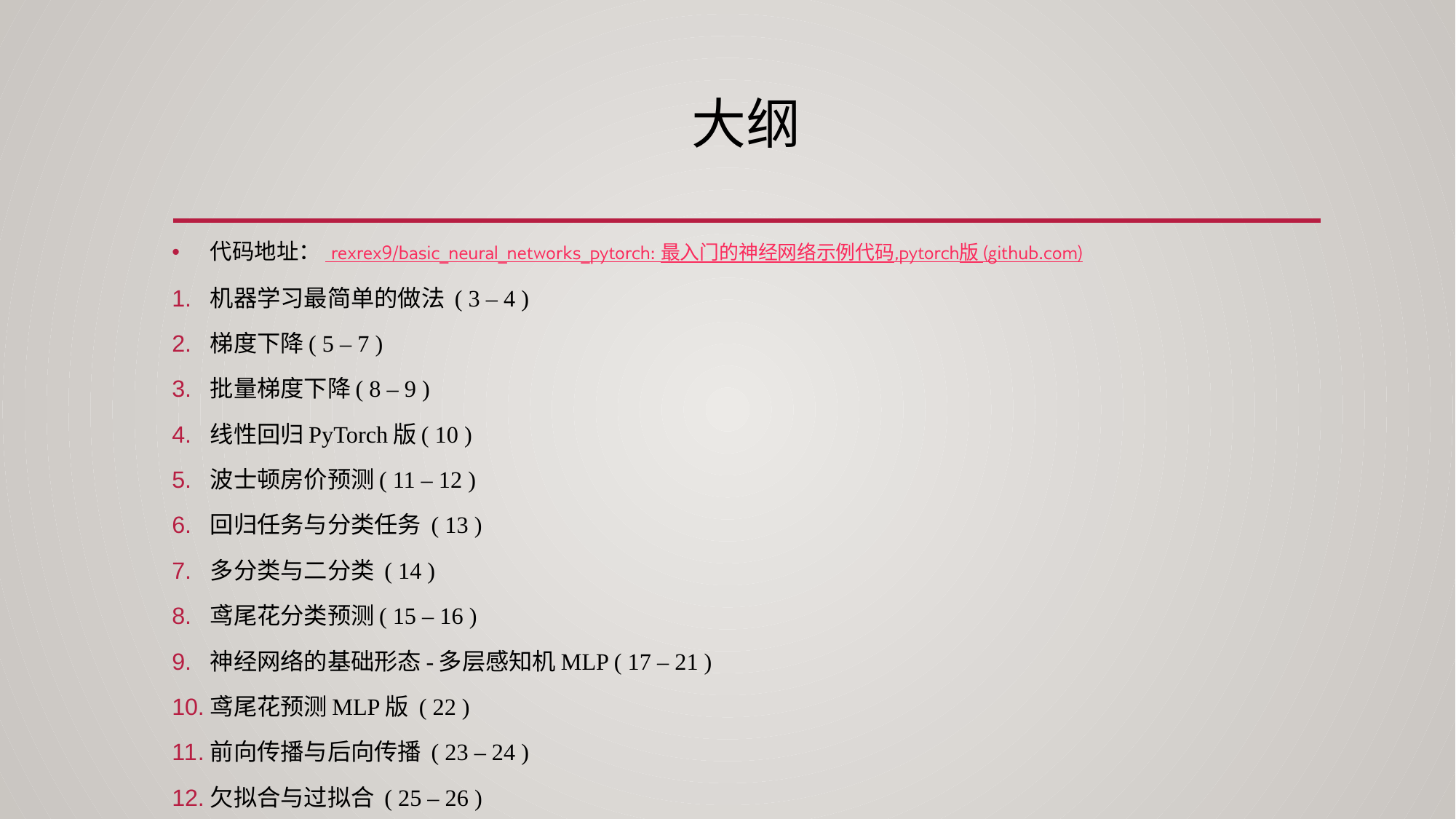

# 大纲
代码地址： rexrex9/basic_neural_networks_pytorch: 最入门的神经网络示例代码,pytorch版 (github.com)
机器学习最简单的做法 ( 3 – 4 )
梯度下降( 5 – 7 )
批量梯度下降( 8 – 9 )
线性回归PyTorch版( 10 )
波士顿房价预测( 11 – 12 )
回归任务与分类任务 ( 13 )
多分类与二分类 ( 14 )
鸢尾花分类预测( 15 – 16 )
神经网络的基础形态-多层感知机MLP ( 17 – 21 )
鸢尾花预测MLP版 ( 22 )
前向传播与后向传播 ( 23 – 24 )
欠拟合与过拟合 ( 25 – 26 )